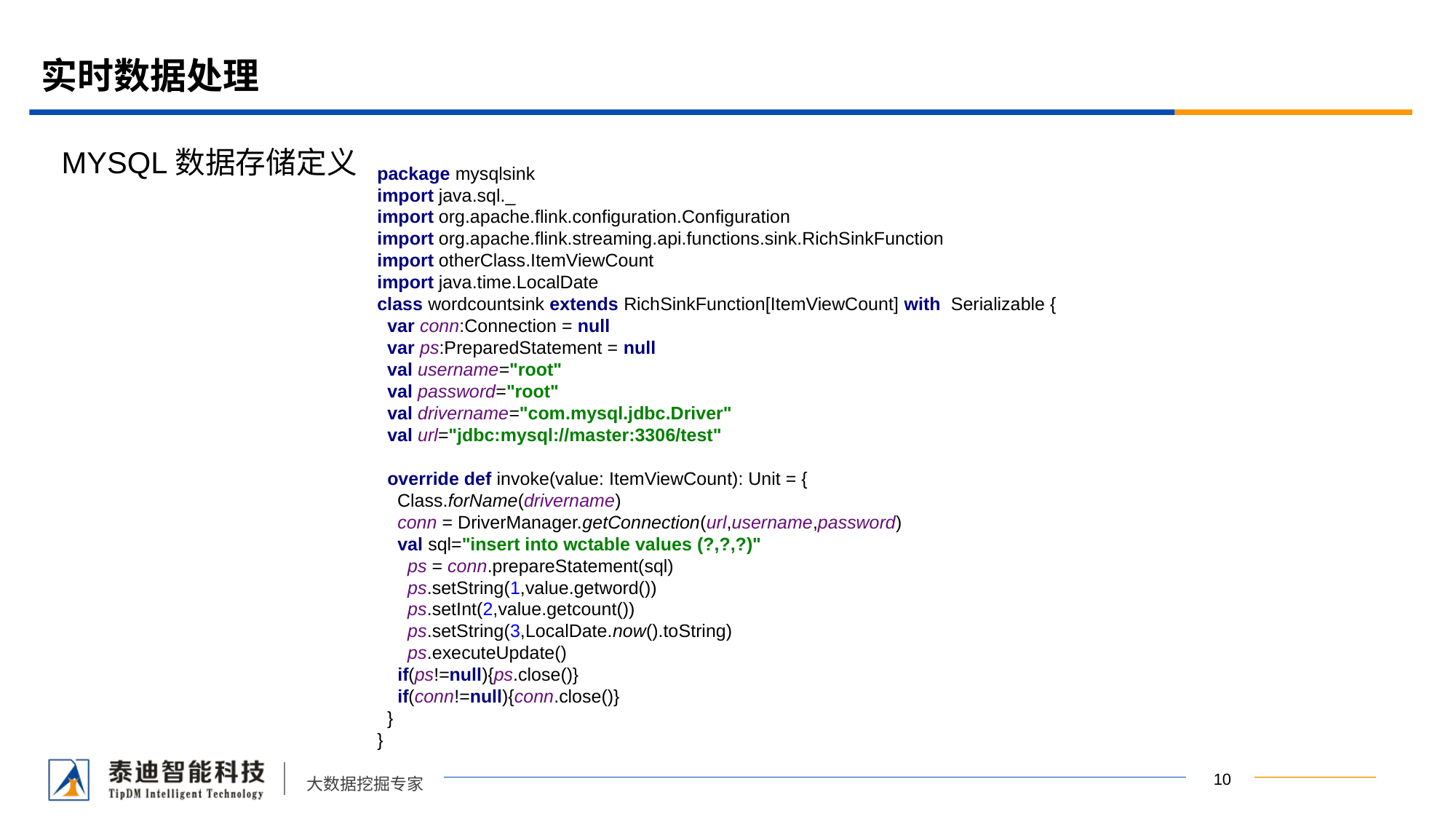

# 实时数据处理
MYSQL数据存储定义
package mysqlsink
import java.sql._
import org.apache.flink.configuration.Configuration
import org.apache.flink.streaming.api.functions.sink.RichSinkFunction
import otherClass.ItemViewCount
import java.time.LocalDate
class wordcountsink extends RichSinkFunction[ItemViewCount] with  Serializable {
  var conn:Connection = null
  var ps:PreparedStatement = null
  val username="root"
  val password="root"
  val drivername="com.mysql.jdbc.Driver"
  val url="jdbc:mysql://master:3306/test"
  override def invoke(value: ItemViewCount): Unit = {
    Class.forName(drivername)
    conn = DriverManager.getConnection(url,username,password)
    val sql="insert into wctable values (?,?,?)"
      ps = conn.prepareStatement(sql)
      ps.setString(1,value.getword())
      ps.setInt(2,value.getcount())
      ps.setString(3,LocalDate.now().toString)
      ps.executeUpdate()
    if(ps!=null){ps.close()}
    if(conn!=null){conn.close()}
  }
}